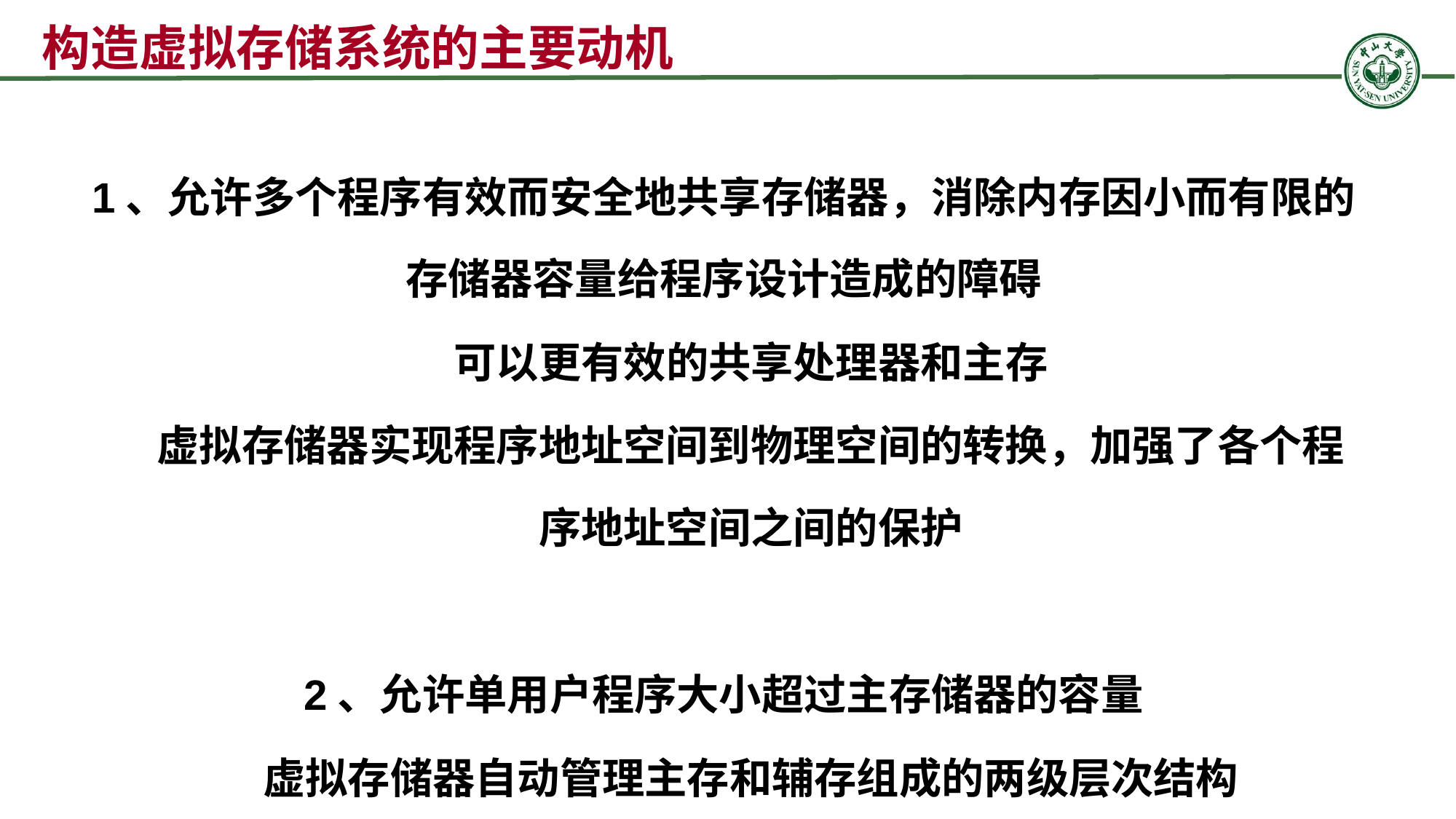

构造虚拟存储系统的主要动机
1、允许多个程序有效而安全地共享存储器，消除内存因小而有限的存储器容量给程序设计造成的障碍
可以更有效的共享处理器和主存
虚拟存储器实现程序地址空间到物理空间的转换，加强了各个程序地址空间之间的保护

2、允许单用户程序大小超过主存储器的容量
虚拟存储器自动管理主存和辅存组成的两级层次结构